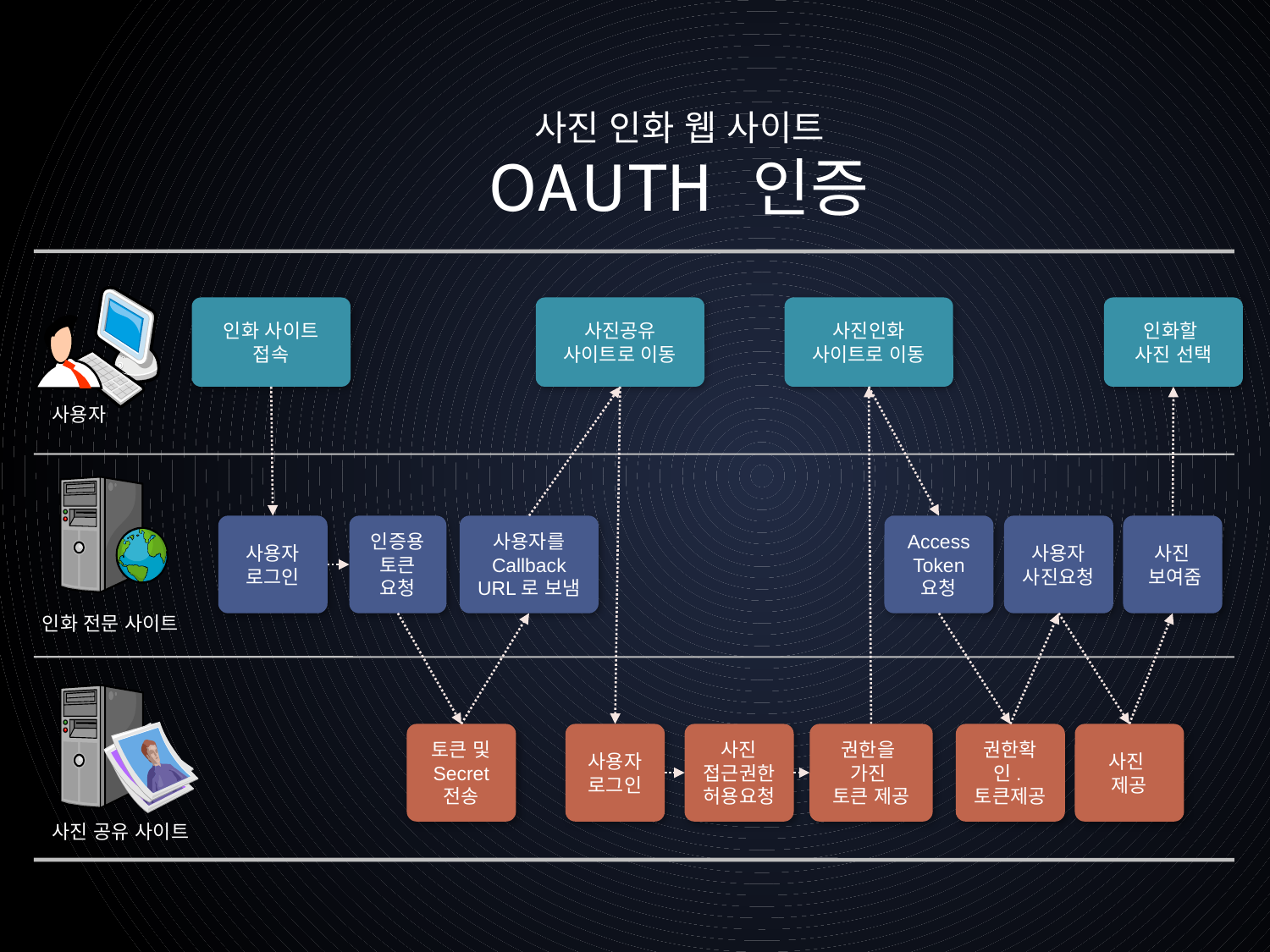

사진 인화 웹 사이트
OAUTH 인증

인화 사이트 접속
사진공유
사이트로 이동
사진인화
사이트로 이동
인화할
사진 선택
사용자

사용자 로그인
인증용 토큰
요청
사용자를 Callback URL로 보냄
Access
Token
요청
사용자
사진요청
사진
 보여줌
인화 전문 사이트

토큰 및
Secret
전송
사용자
로그인
사진
접근권한
허용요청
권한을
가진
토큰 제공
권한확인.
토큰제공
사진
제공
사진 공유 사이트